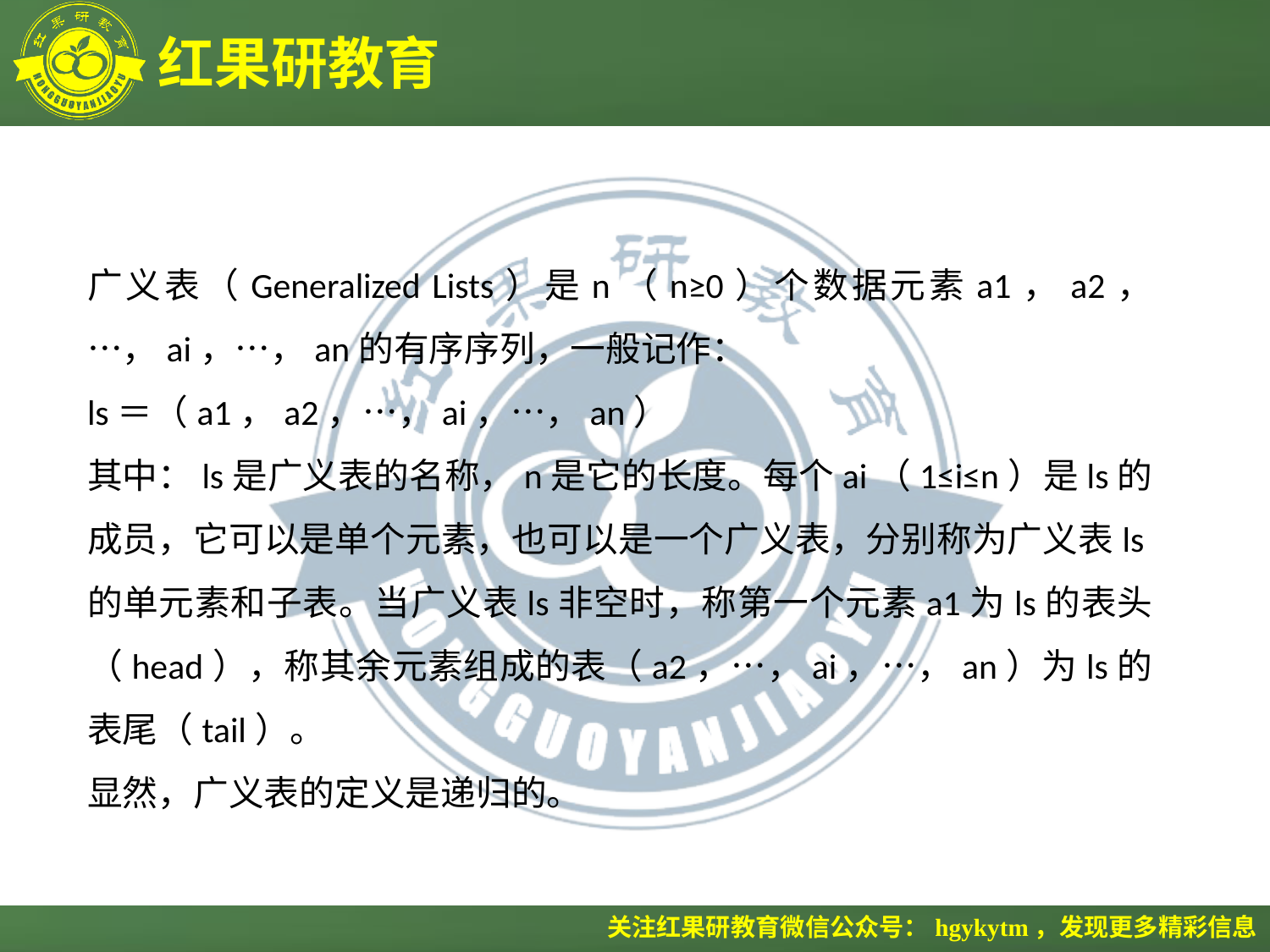

广义表（Generalized Lists）是n（n≥0）个数据元素a1，a2，…，ai，…，an的有序序列，一般记作：
ls＝（a1，a2，…，ai，…，an）
其中：ls是广义表的名称，n是它的长度。每个ai（1≤i≤n）是ls的成员，它可以是单个元素，也可以是一个广义表，分别称为广义表ls的单元素和子表。当广义表ls非空时，称第一个元素a1为ls的表头（head），称其余元素组成的表（a2，…，ai，…，an）为ls的表尾（tail）。
显然，广义表的定义是递归的。